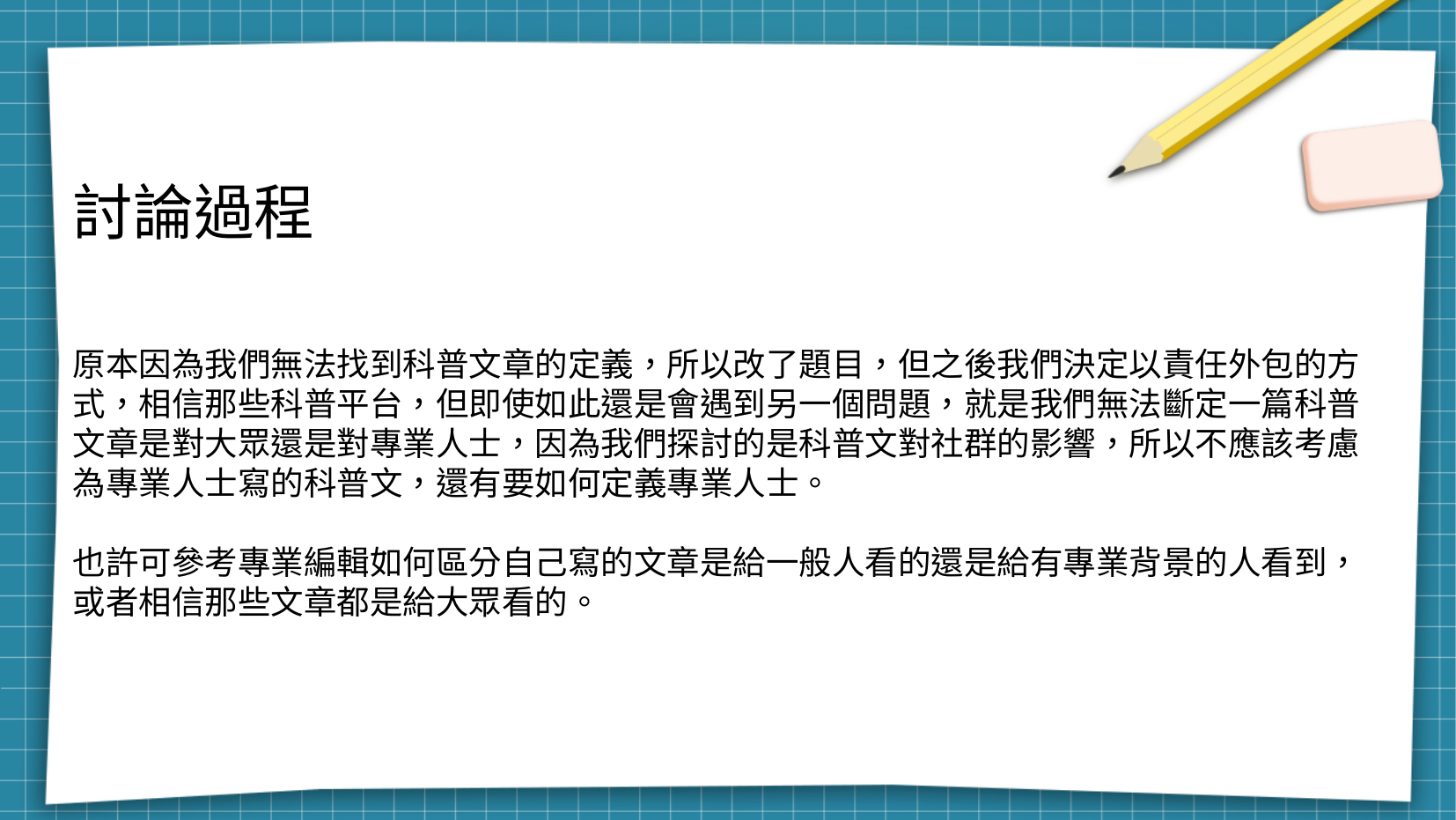

# 討論過程
原本因為我們無法找到科普文章的定義，所以改了題目，但之後我們決定以責任外包的方式，相信那些科普平台，但即使如此還是會遇到另一個問題，就是我們無法斷定一篇科普文章是對大眾還是對專業人士，因為我們探討的是科普文對社群的影響，所以不應該考慮為專業人士寫的科普文，還有要如何定義專業人士。

也許可參考專業編輯如何區分自己寫的文章是給一般人看的還是給有專業背景的人看到，或者相信那些文章都是給大眾看的。